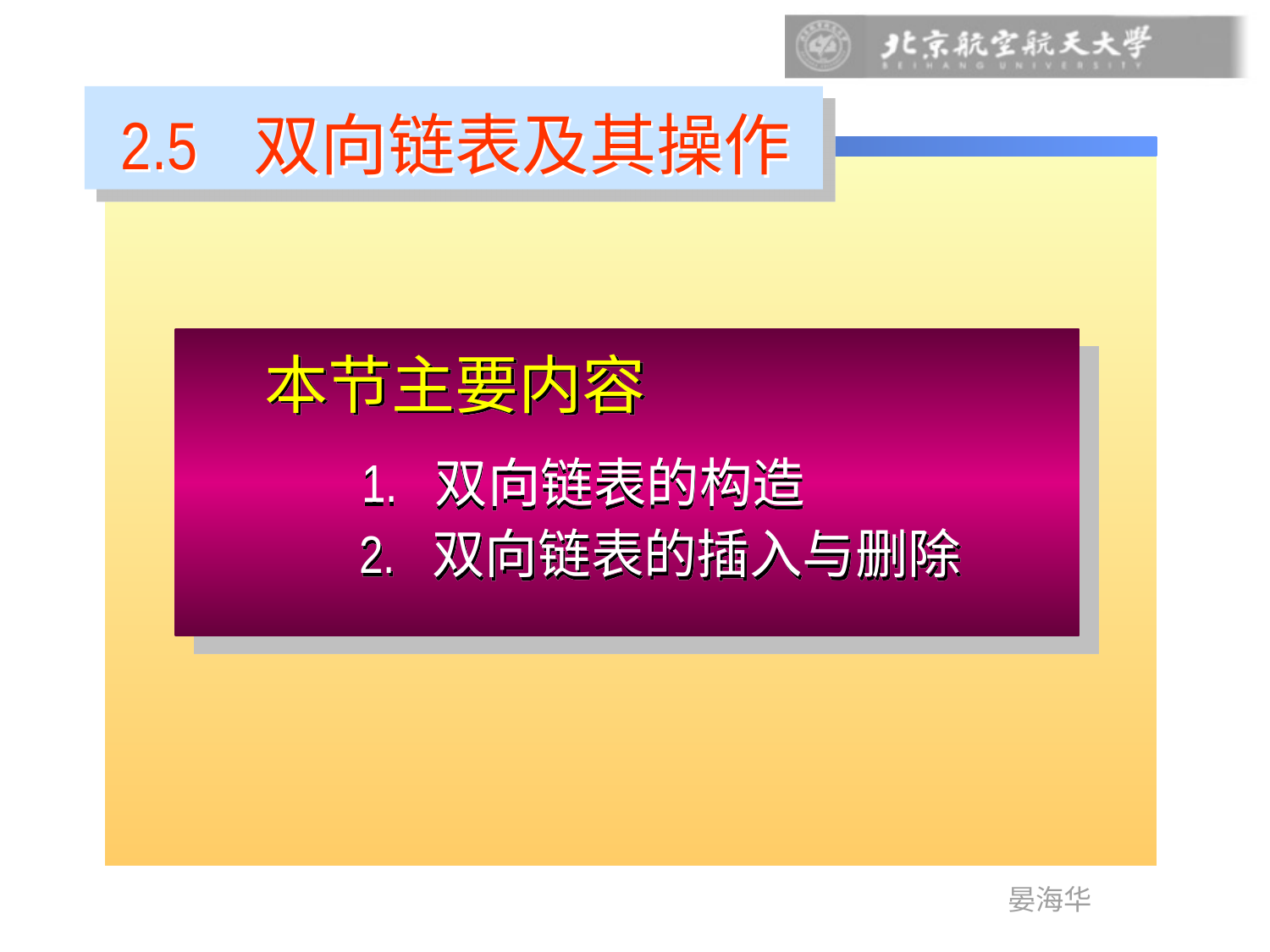

2.5 双向链表及其操作

本节主要内容
1.  双向链表的构造
2.  双向链表的插入与删除